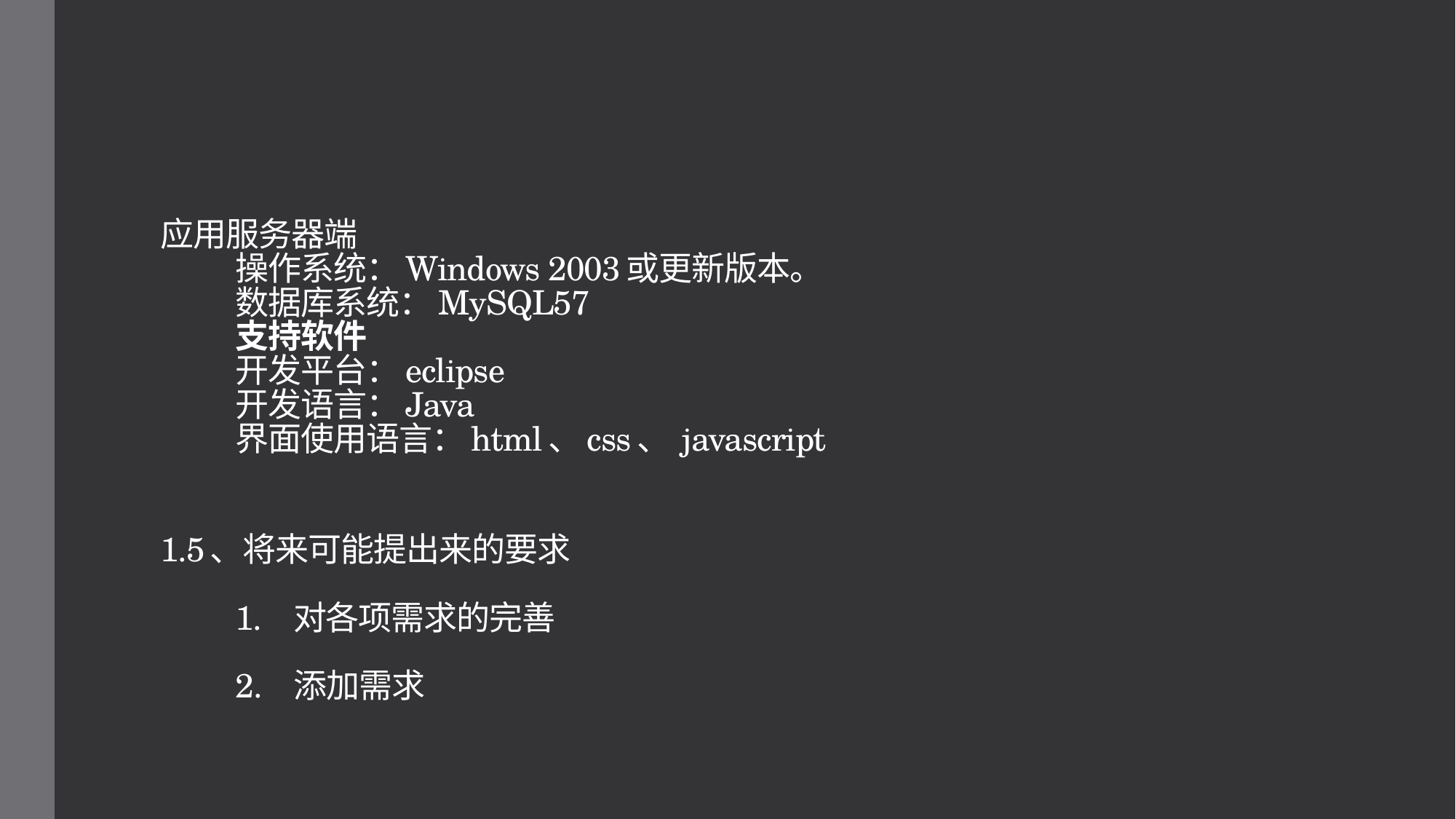

# 应用服务器端 操作系统：Windows 2003或更新版本。 数据库系统：MySQL57 支持软件 开发平台：eclipse 开发语言：Java 界面使用语言：html、css、 javascript 1.5、将来可能提出来的要求 1.   对各项需求的完善 2.   添加需求